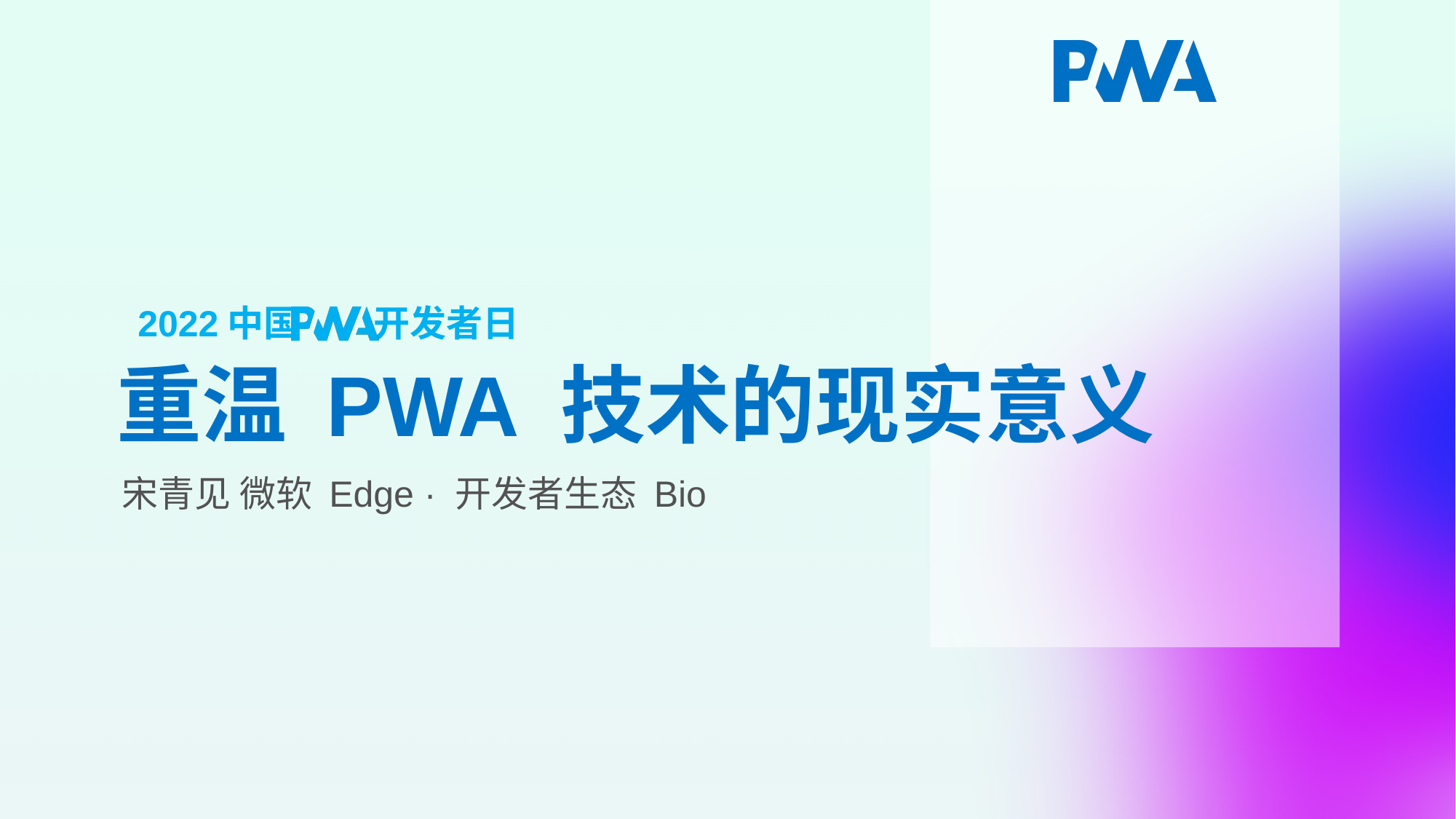

# 重温 PWA 技术的现实意义
宋青见 微软 Edge · 开发者生态 Bio